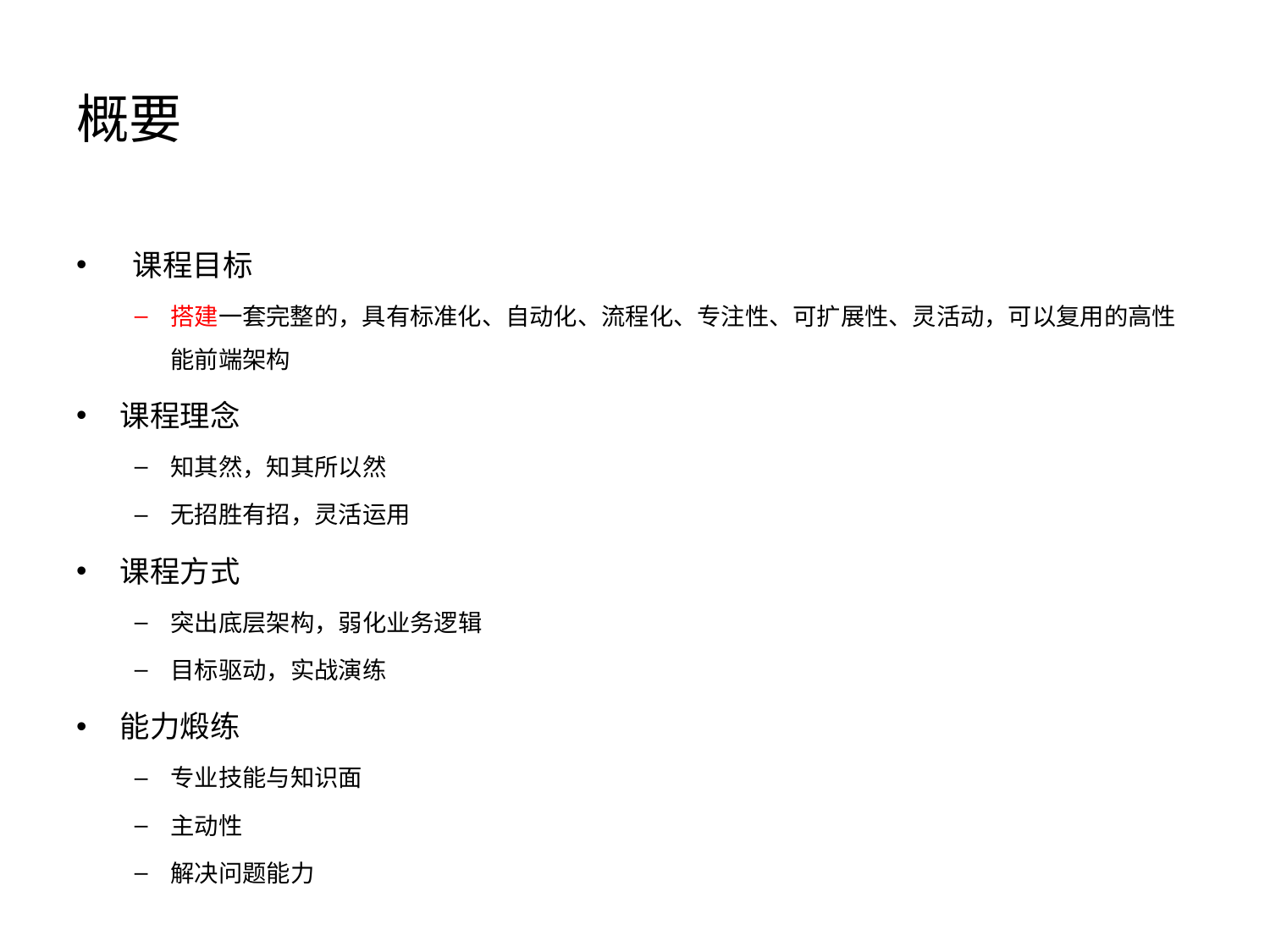

# 概要
 课程目标
搭建一套完整的，具有标准化、自动化、流程化、专注性、可扩展性、灵活动，可以复用的高性能前端架构
课程理念
知其然，知其所以然
无招胜有招，灵活运用
课程方式
突出底层架构，弱化业务逻辑
目标驱动，实战演练
能力煅练
专业技能与知识面
主动性
解决问题能力